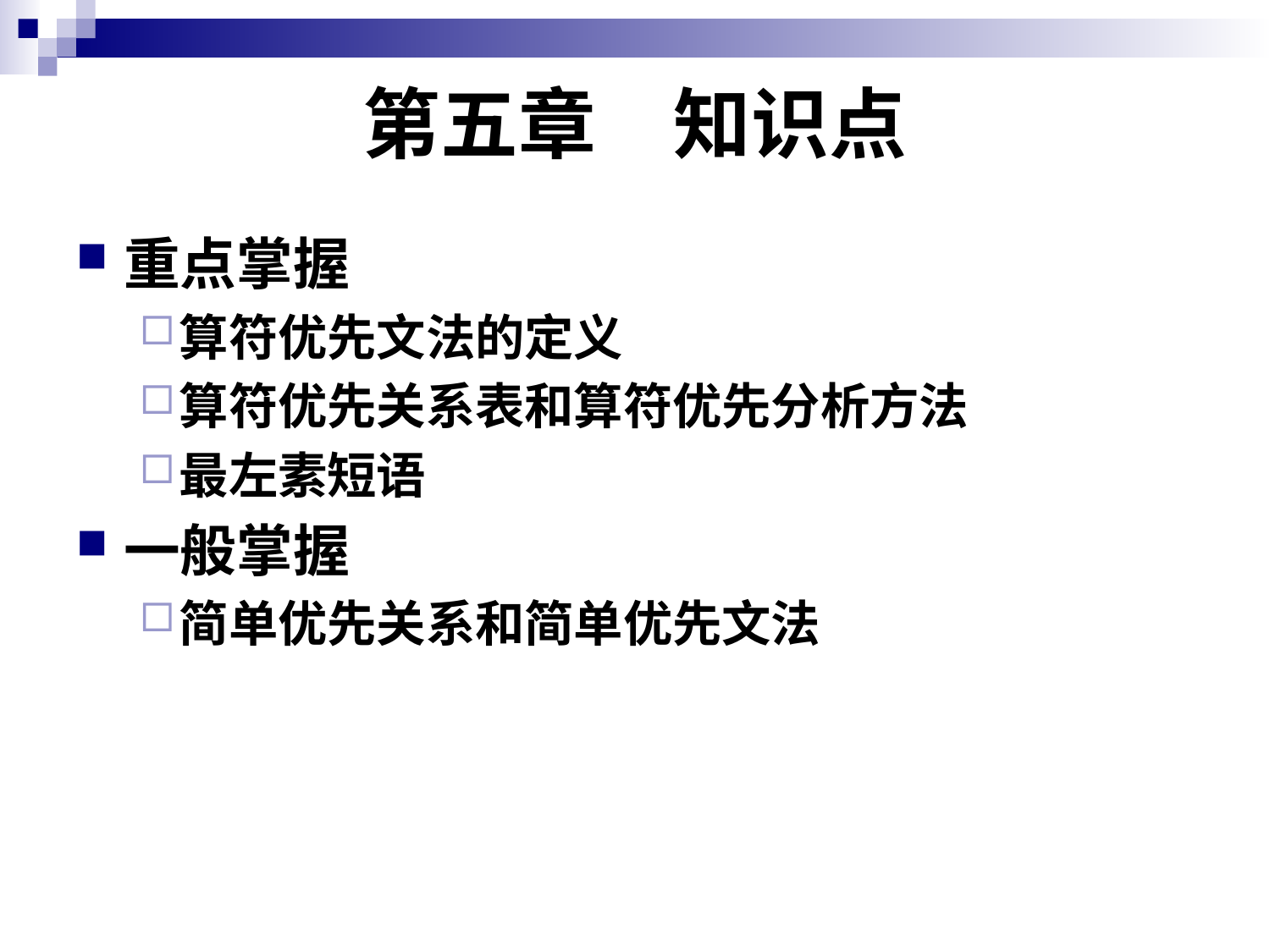

# 第五章　知识点
重点掌握
算符优先文法的定义
算符优先关系表和算符优先分析方法
最左素短语
一般掌握
简单优先关系和简单优先文法